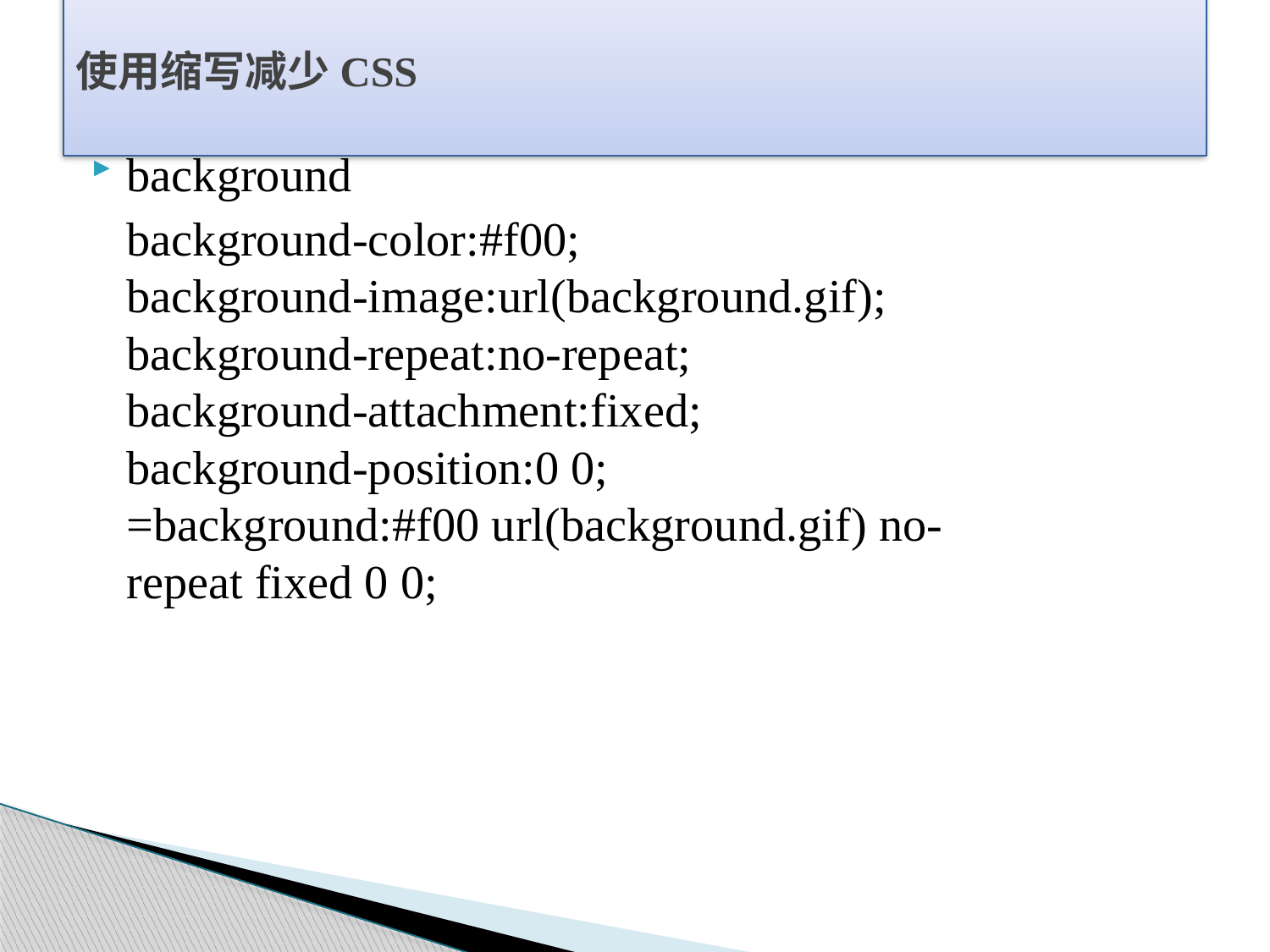

# 使用缩写减少CSS
background
	background-color:#f00; 
background-image:url(background.gif); 
background-repeat:no-repeat; 
background-attachment:fixed; 
background-position:0 0; 
=background:#f00 url(background.gif) no-repeat fixed 0 0;